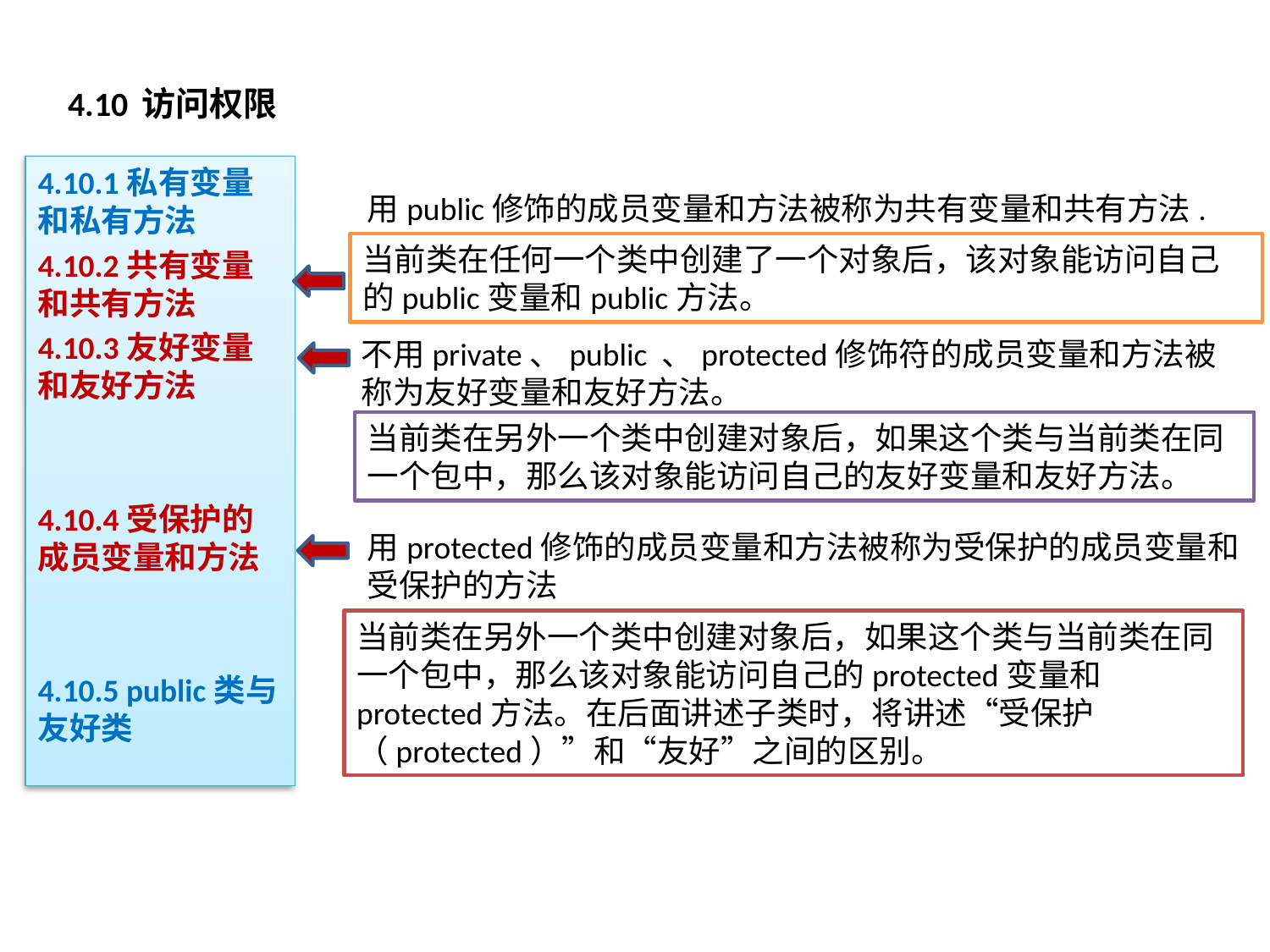

# 4.10 访问权限
4.10.1私有变量和私有方法
4.10.2共有变量和共有方法
4.10.3友好变量和友好方法

4.10.4受保护的成员变量和方法

4.10.5 public类与友好类
用public修饰的成员变量和方法被称为共有变量和共有方法.
当前类在任何一个类中创建了一个对象后，该对象能访问自己的public变量和public方法。

不用private、public 、protected修饰符的成员变量和方法被称为友好变量和友好方法。

当前类在另外一个类中创建对象后，如果这个类与当前类在同一个包中，那么该对象能访问自己的友好变量和友好方法。
用protected修饰的成员变量和方法被称为受保护的成员变量和受保护的方法

当前类在另外一个类中创建对象后，如果这个类与当前类在同一个包中，那么该对象能访问自己的protected变量和protected方法。在后面讲述子类时，将讲述“受保护（protected）”和“友好”之间的区别。